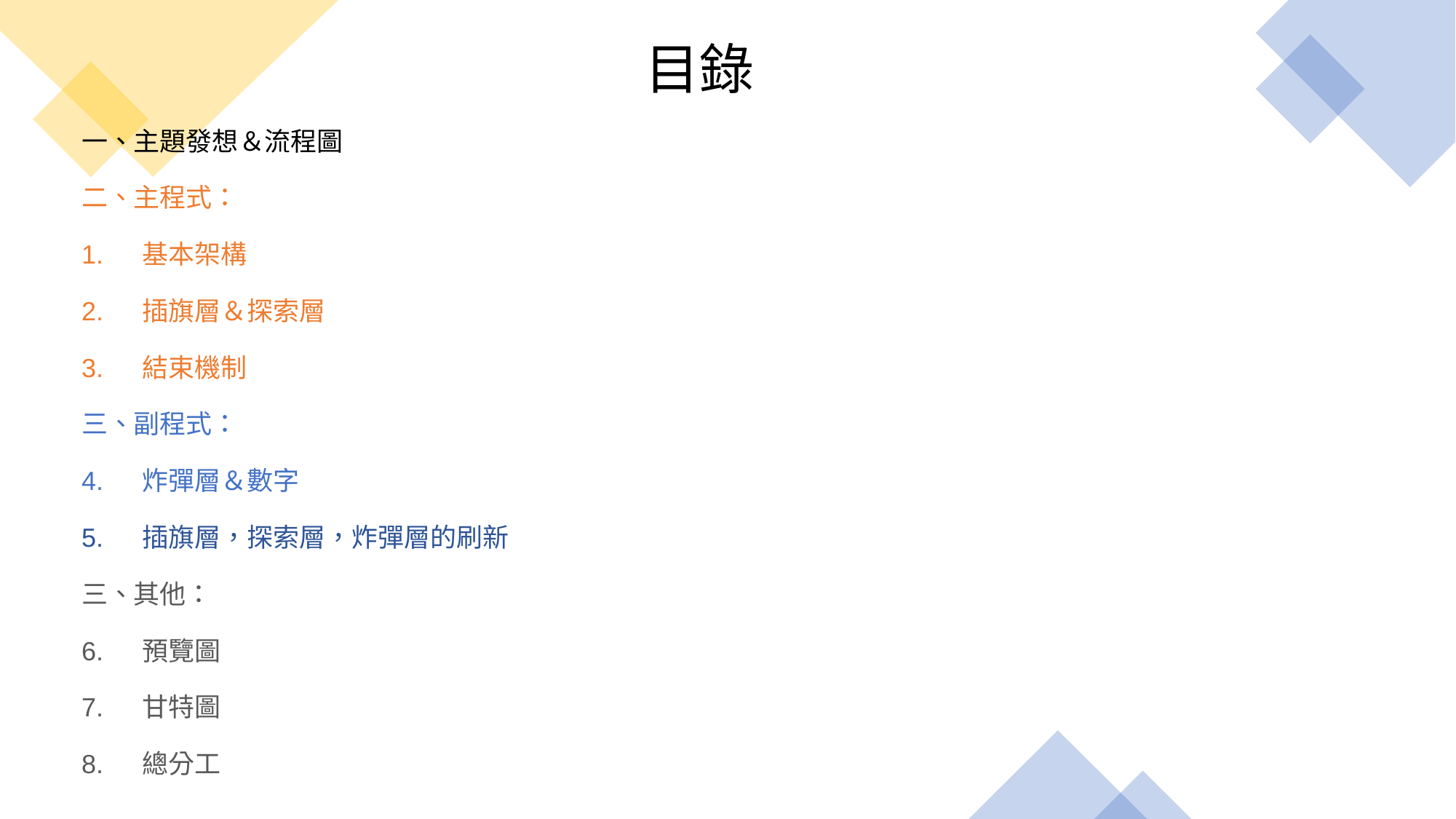

# 目錄

一、主題發想＆流程圖
二、主程式：
基本架構
插旗層＆探索層
結束機制
三、副程式：
炸彈層＆數字
插旗層，探索層，炸彈層的刷新
三、其他：
預覽圖
甘特圖
總分工